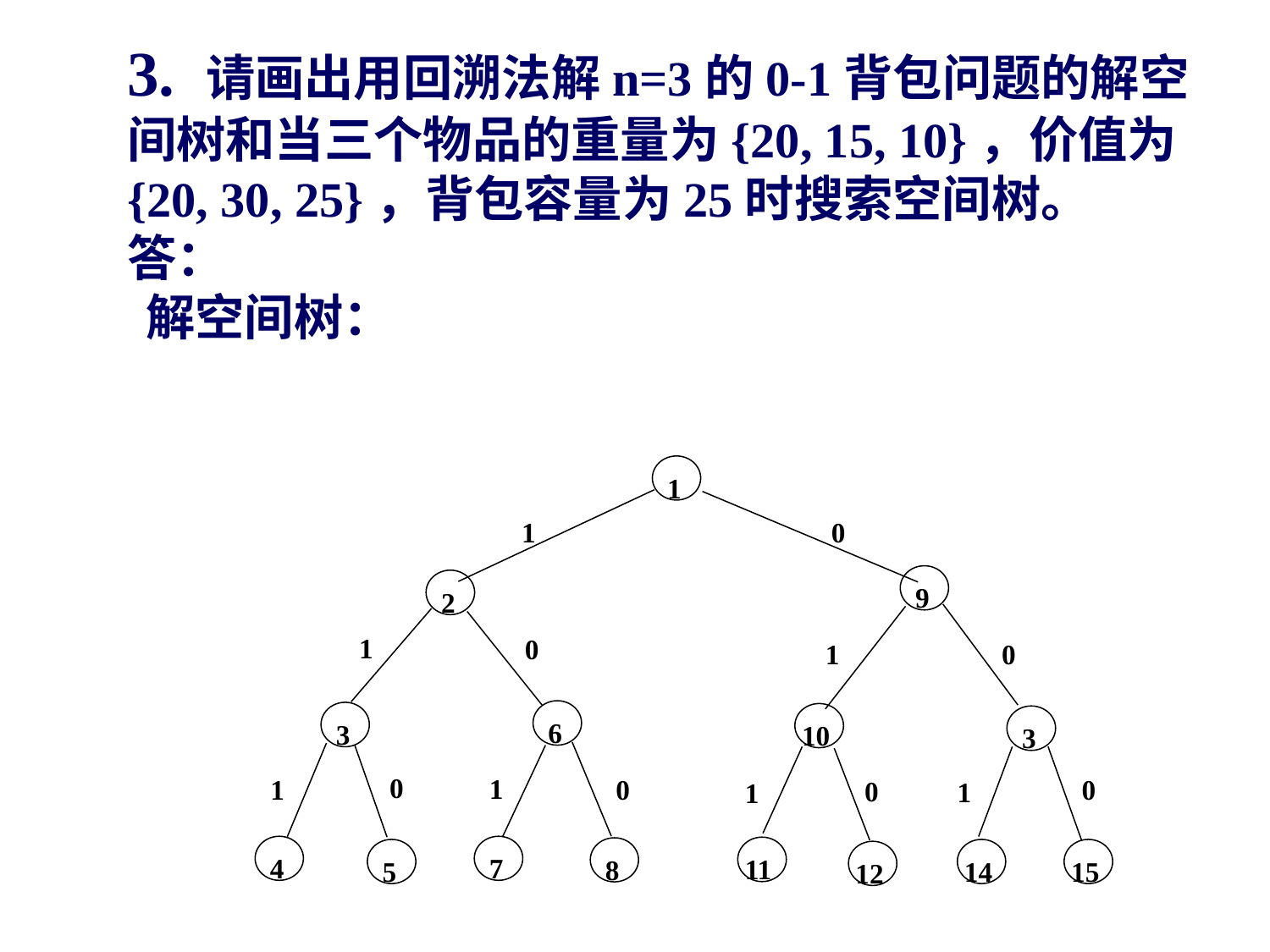

3. 请画出用回溯法解n=3的0-1背包问题的解空间树和当三个物品的重量为{20, 15, 10}，价值为{20, 30, 25}，背包容量为25时搜索空间树。
答：
解空间树：

1

1
0
9
2

1
0
1
0
6
3
10
3

0
1
1
0
0
0
1
1
4
7
11
8
5
14
15
12